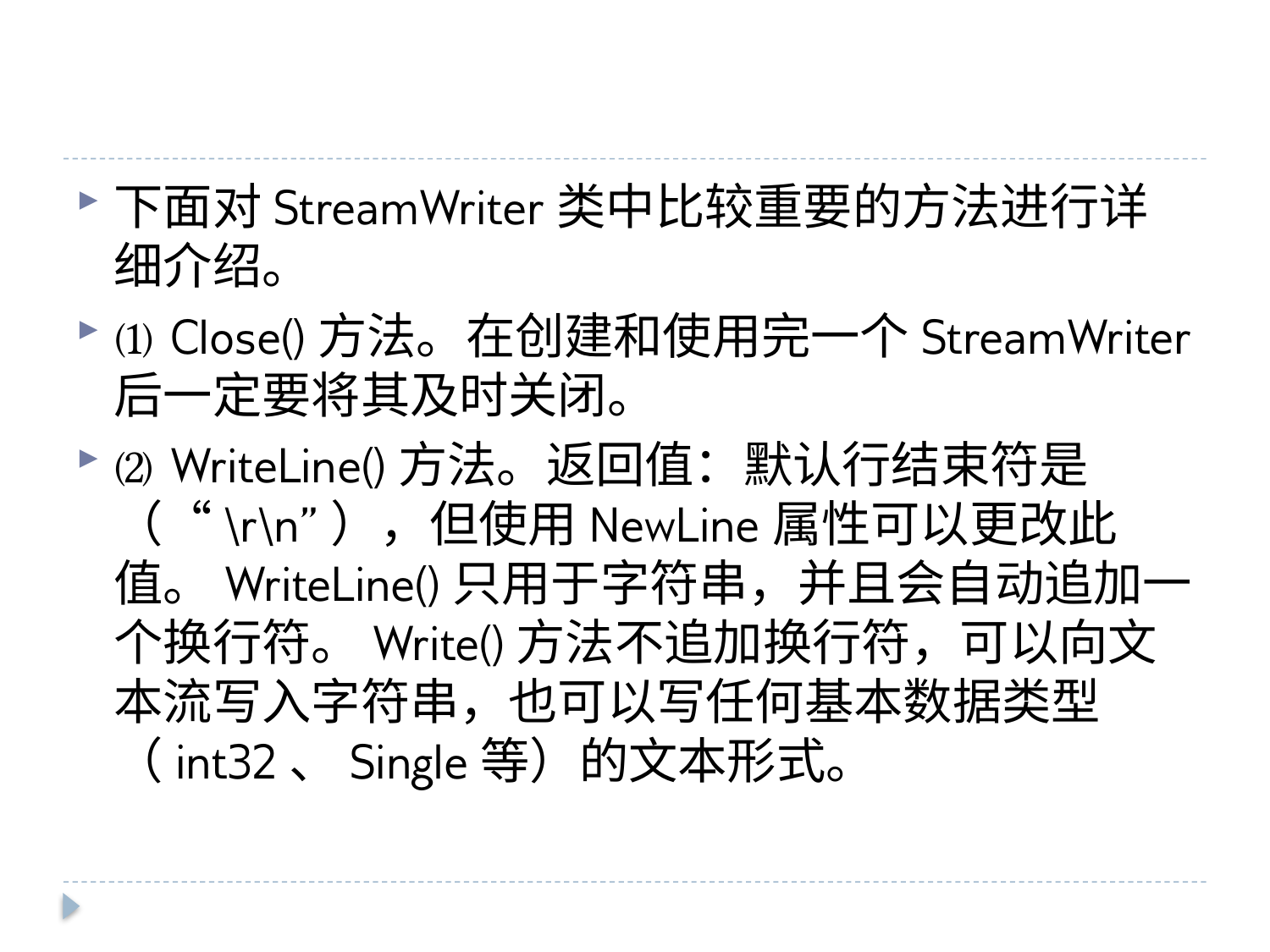

#
下面对StreamWriter类中比较重要的方法进行详细介绍。
⑴ Close()方法。在创建和使用完一个StreamWriter后一定要将其及时关闭。
⑵ WriteLine()方法。返回值：默认行结束符是（“\r\n”），但使用NewLine属性可以更改此值。WriteLine()只用于字符串，并且会自动追加一个换行符。Write()方法不追加换行符，可以向文本流写入字符串，也可以写任何基本数据类型（int32、Single等）的文本形式。